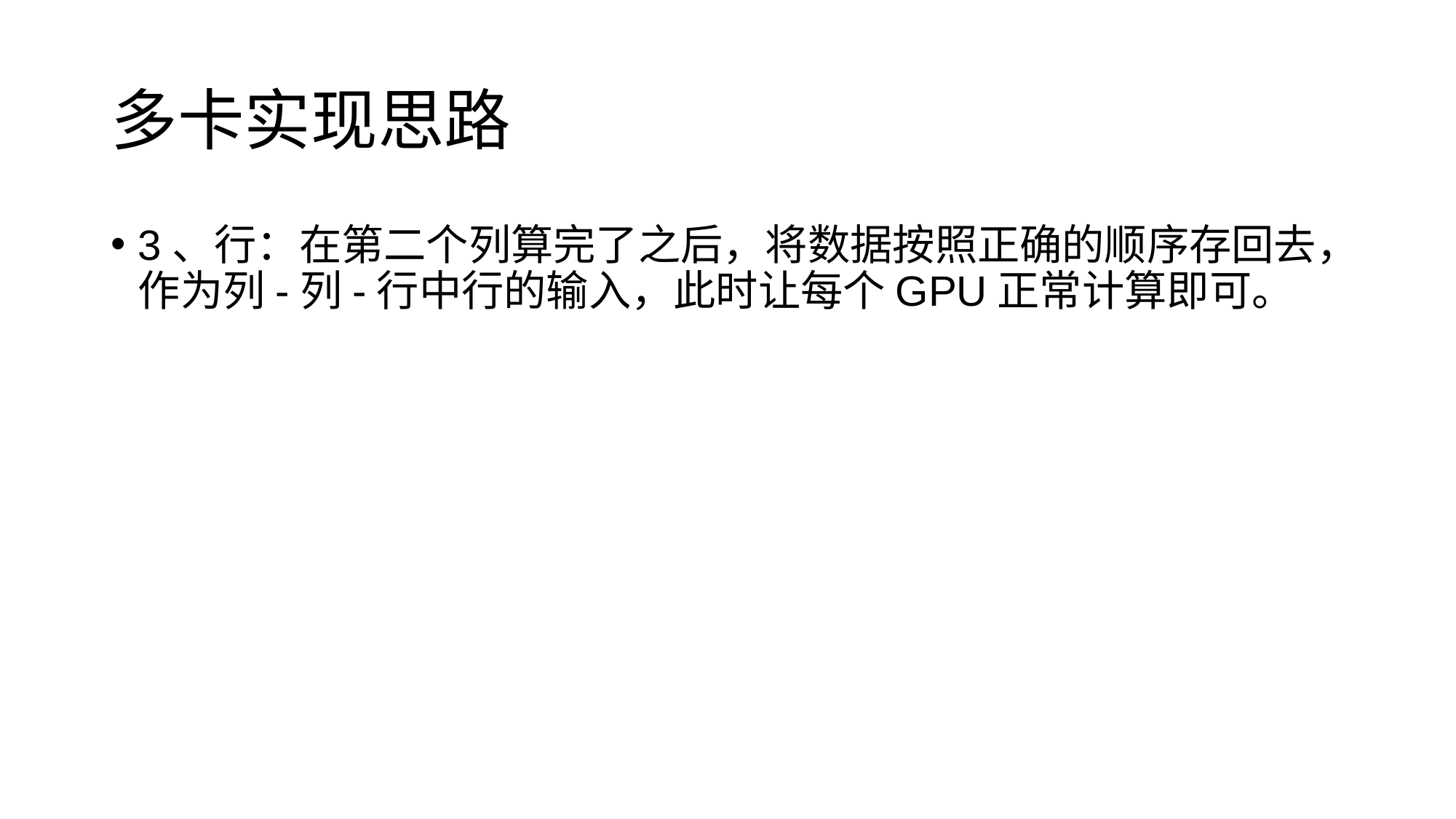

# 多卡实现思路
3、行：在第二个列算完了之后，将数据按照正确的顺序存回去，作为列-列-行中行的输入，此时让每个GPU正常计算即可。